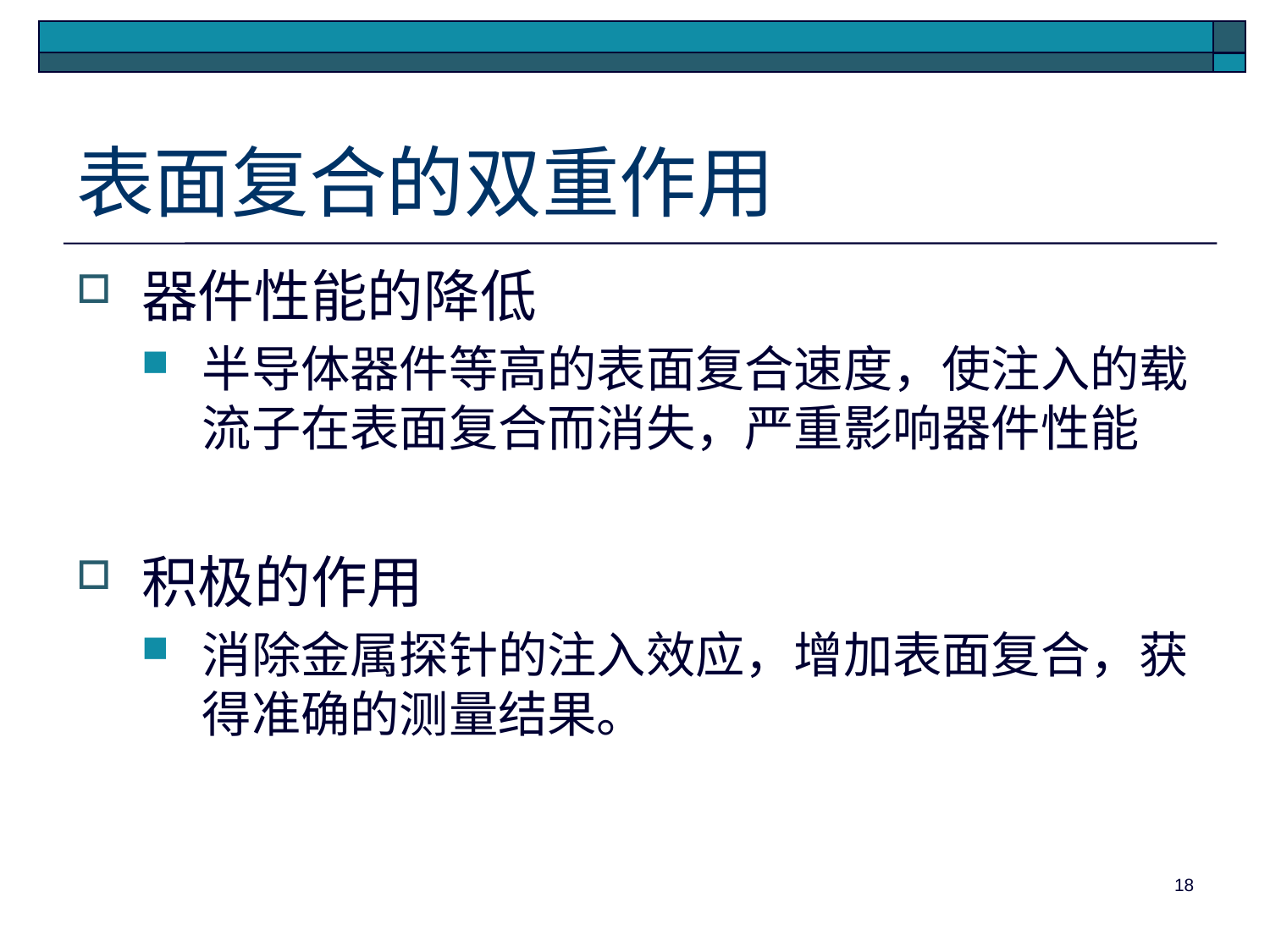

# 表面复合的双重作用
器件性能的降低
半导体器件等高的表面复合速度，使注入的载流子在表面复合而消失，严重影响器件性能

积极的作用
消除金属探针的注入效应，增加表面复合，获得准确的测量结果。
18